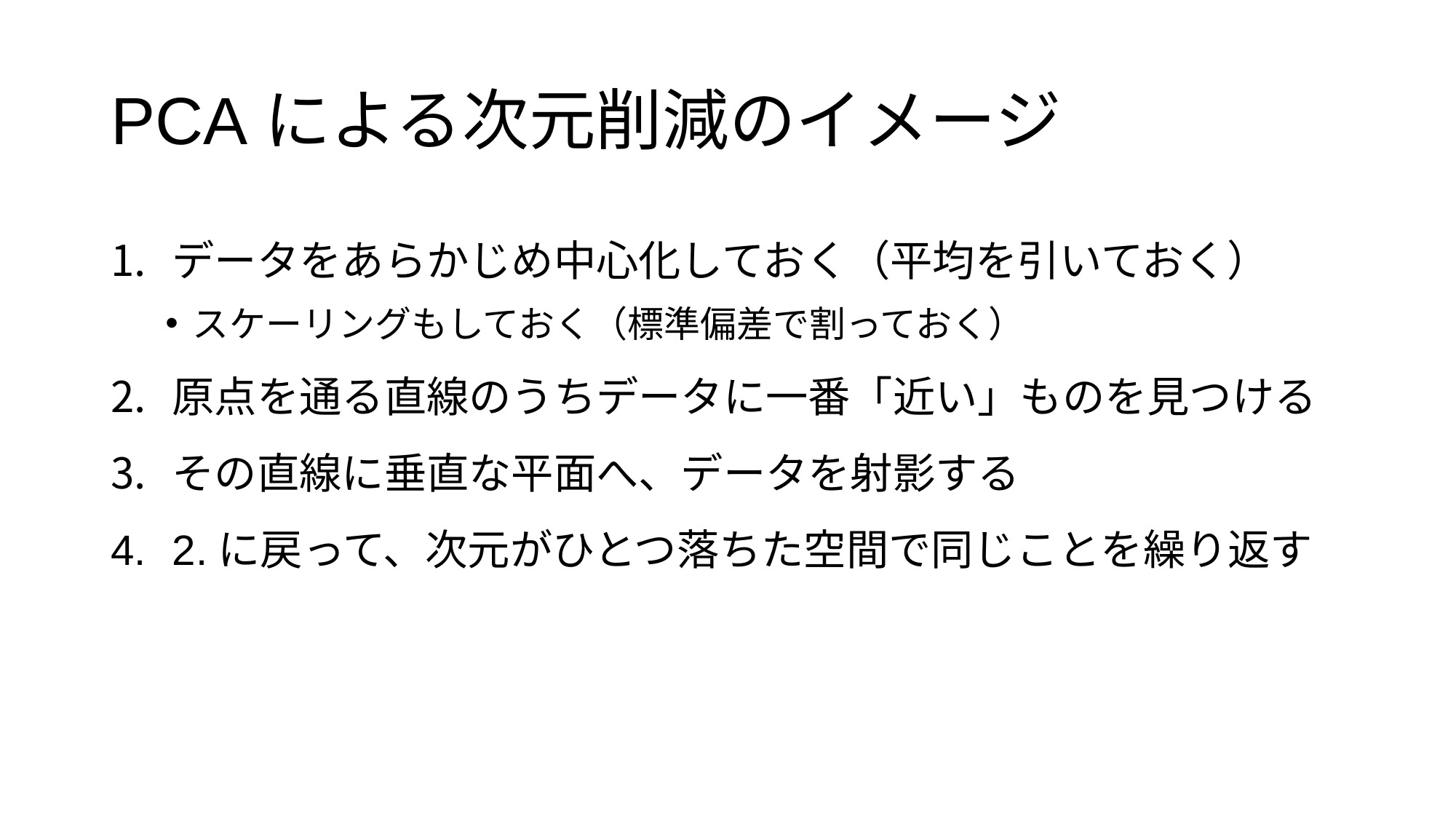

# PCAによる次元削減のイメージ
データをあらかじめ中心化しておく（平均を引いておく）
スケーリングもしておく（標準偏差で割っておく）
原点を通る直線のうちデータに一番「近い」ものを見つける
その直線に垂直な平面へ、データを射影する
2.に戻って、次元がひとつ落ちた空間で同じことを繰り返す